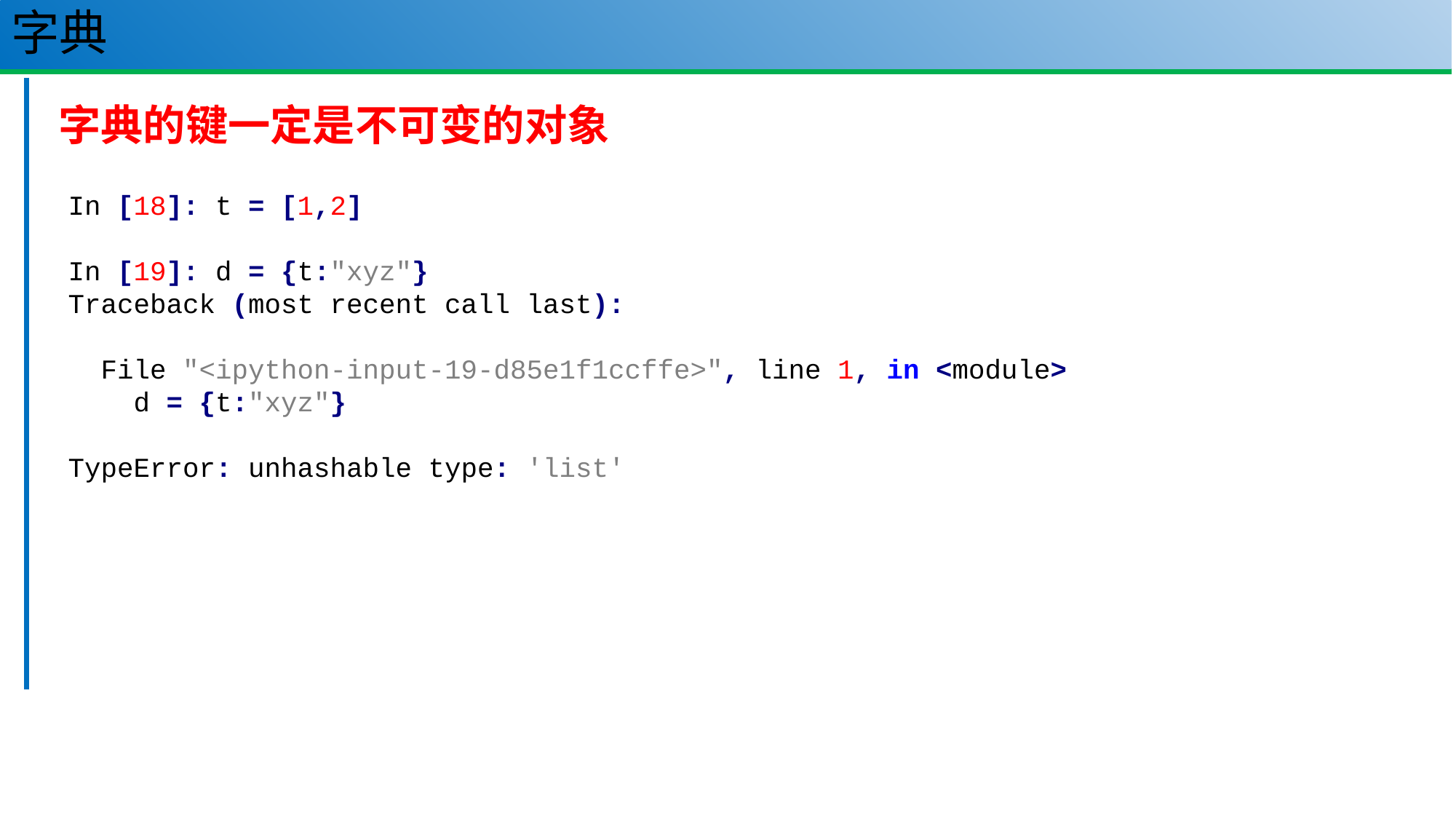

# 字典
52
字典的键一定是不可变的对象
In [18]: t = [1,2]

In [19]: d = {t:"xyz"}
Traceback (most recent call last):

  File "<ipython-input-19-d85e1f1ccffe>", line 1, in <module>
    d = {t:"xyz"}

TypeError: unhashable type: 'list'